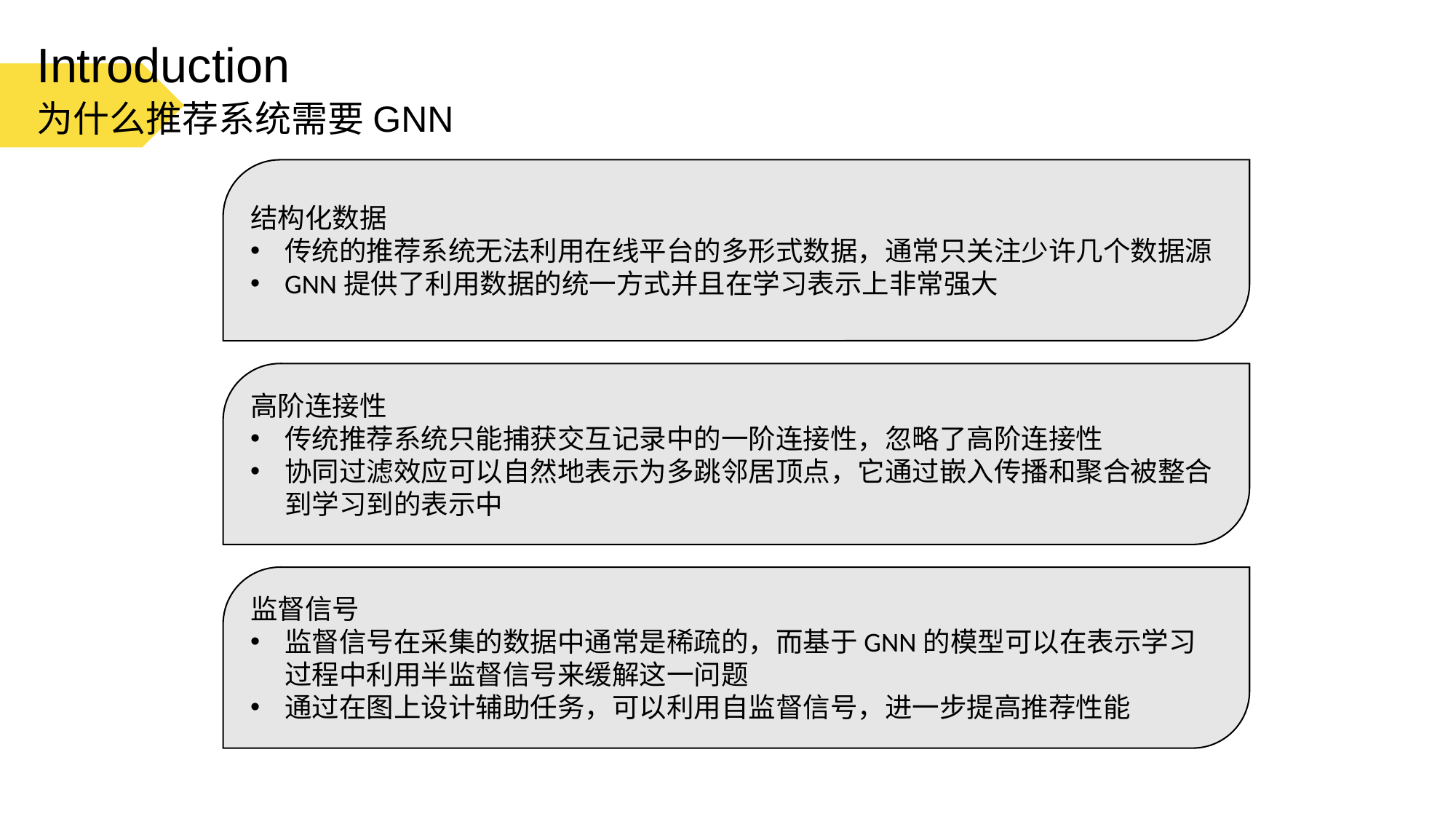

Introduction
为什么推荐系统需要GNN

结构化数据
传统的推荐系统无法利用在线平台的多形式数据，通常只关注少许几个数据源
GNN提供了利用数据的统一方式并且在学习表示上非常强大
高阶连接性
传统推荐系统只能捕获交互记录中的一阶连接性，忽略了高阶连接性
协同过滤效应可以自然地表示为多跳邻居顶点，它通过嵌入传播和聚合被整合到学习到的表示中
监督信号
监督信号在采集的数据中通常是稀疏的，而基于GNN的模型可以在表示学习过程中利用半监督信号来缓解这一问题
通过在图上设计辅助任务，可以利用自监督信号，进一步提高推荐性能